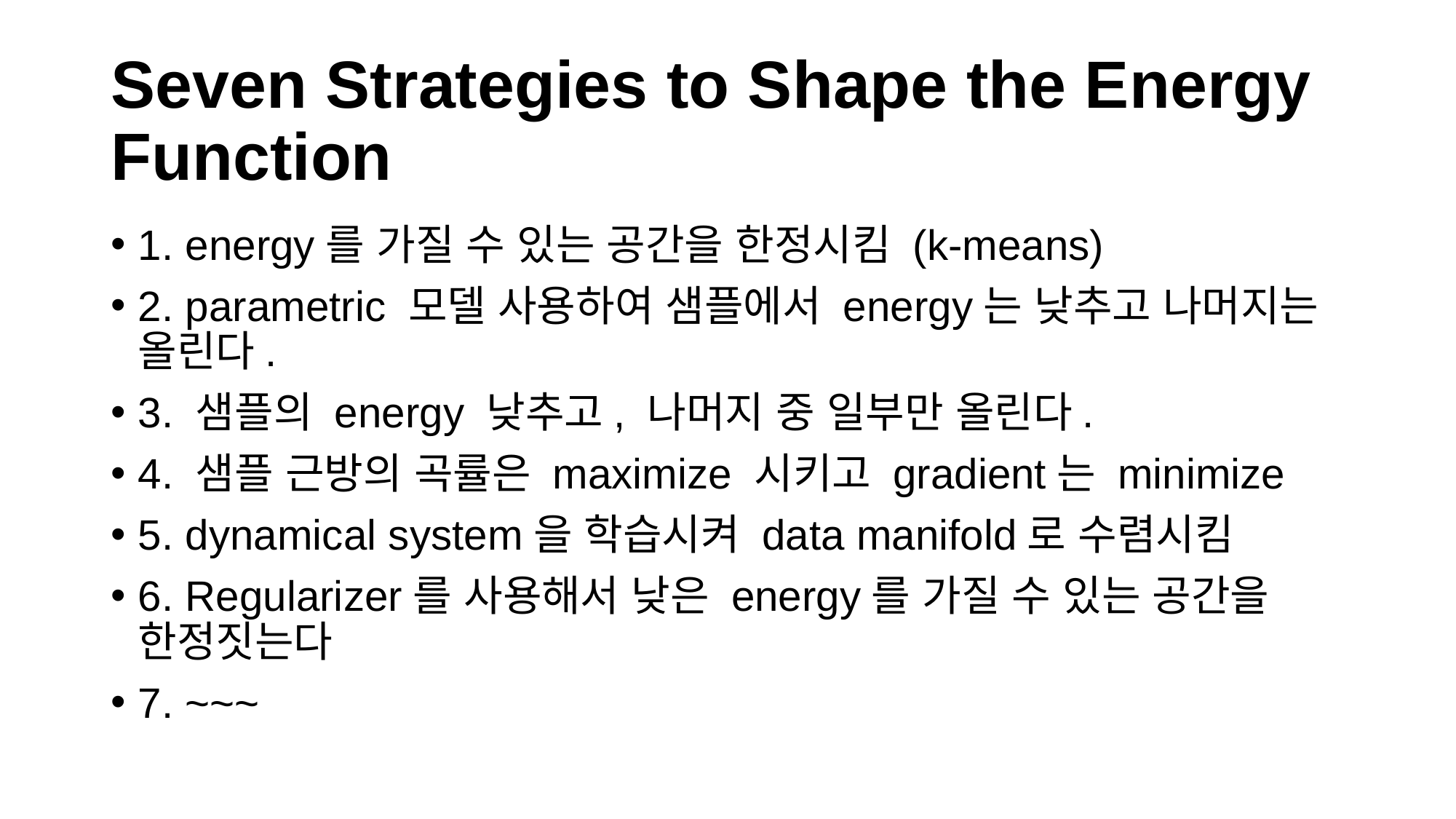

# Seven Strategies to Shape the Energy Function
1. energy를 가질 수 있는 공간을 한정시킴 (k-means)
2. parametric 모델 사용하여 샘플에서 energy는 낮추고 나머지는 올린다.
3. 샘플의 energy 낮추고, 나머지 중 일부만 올린다.
4. 샘플 근방의 곡률은 maximize 시키고 gradient는 minimize
5. dynamical system을 학습시켜 data manifold로 수렴시킴
6. Regularizer를 사용해서 낮은 energy를 가질 수 있는 공간을 한정짓는다
7. ~~~